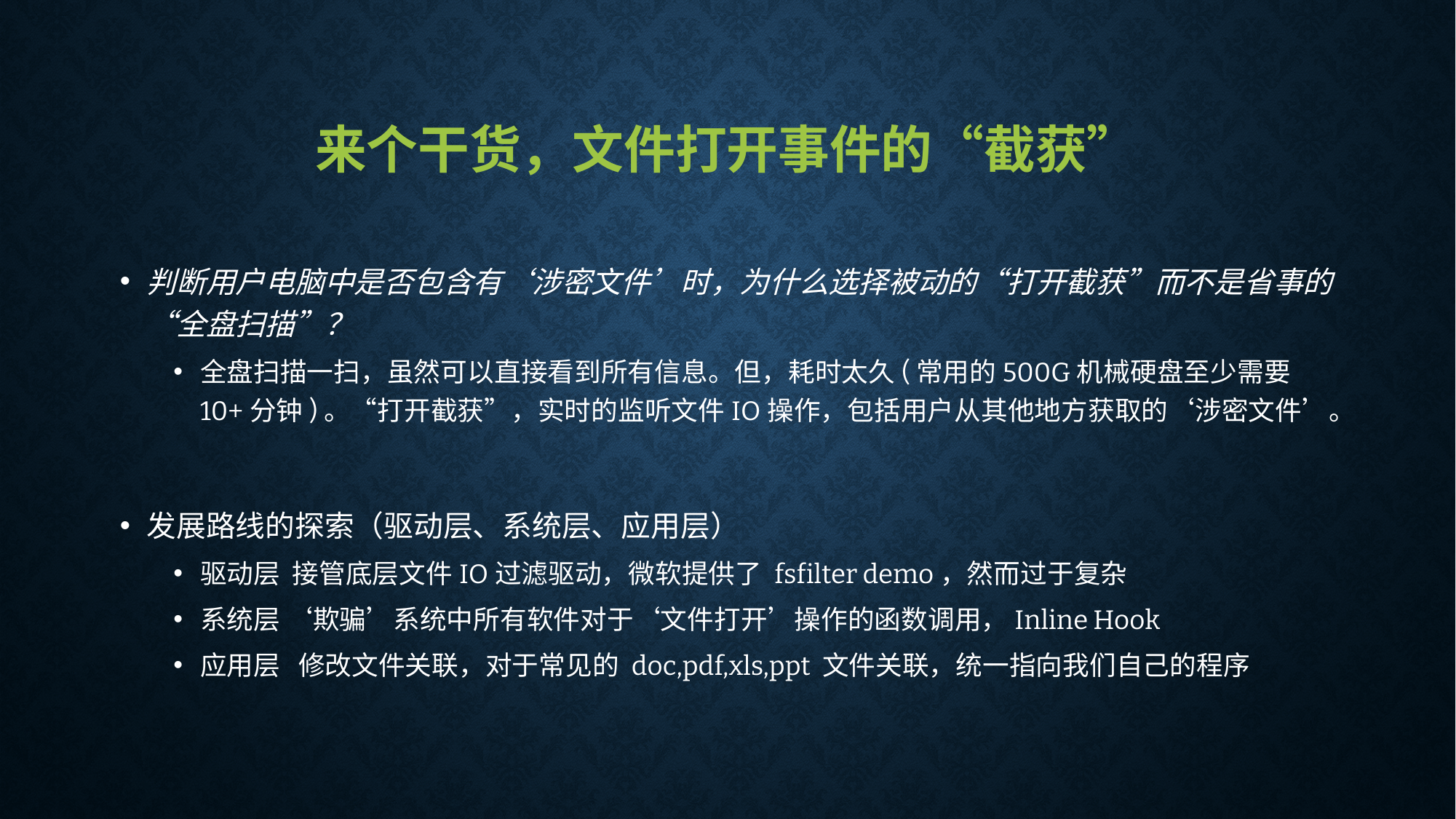

# 来个干货，文件打开事件的“截获”
判断用户电脑中是否包含有‘涉密文件’时，为什么选择被动的“打开截获”而不是省事的“全盘扫描”？
全盘扫描一扫，虽然可以直接看到所有信息。但，耗时太久(常用的500G机械硬盘至少需要10+分钟)。“打开截获”，实时的监听文件IO操作，包括用户从其他地方获取的‘涉密文件’。

发展路线的探索（驱动层、系统层、应用层）
驱动层  接管底层文件IO过滤驱动，微软提供了 fsfilter demo，然而过于复杂
系统层 ‘欺骗’系统中所有软件对于‘文件打开’操作的函数调用，Inline Hook
应用层   修改文件关联，对于常见的 doc,pdf,xls,ppt 文件关联，统一指向我们自己的程序